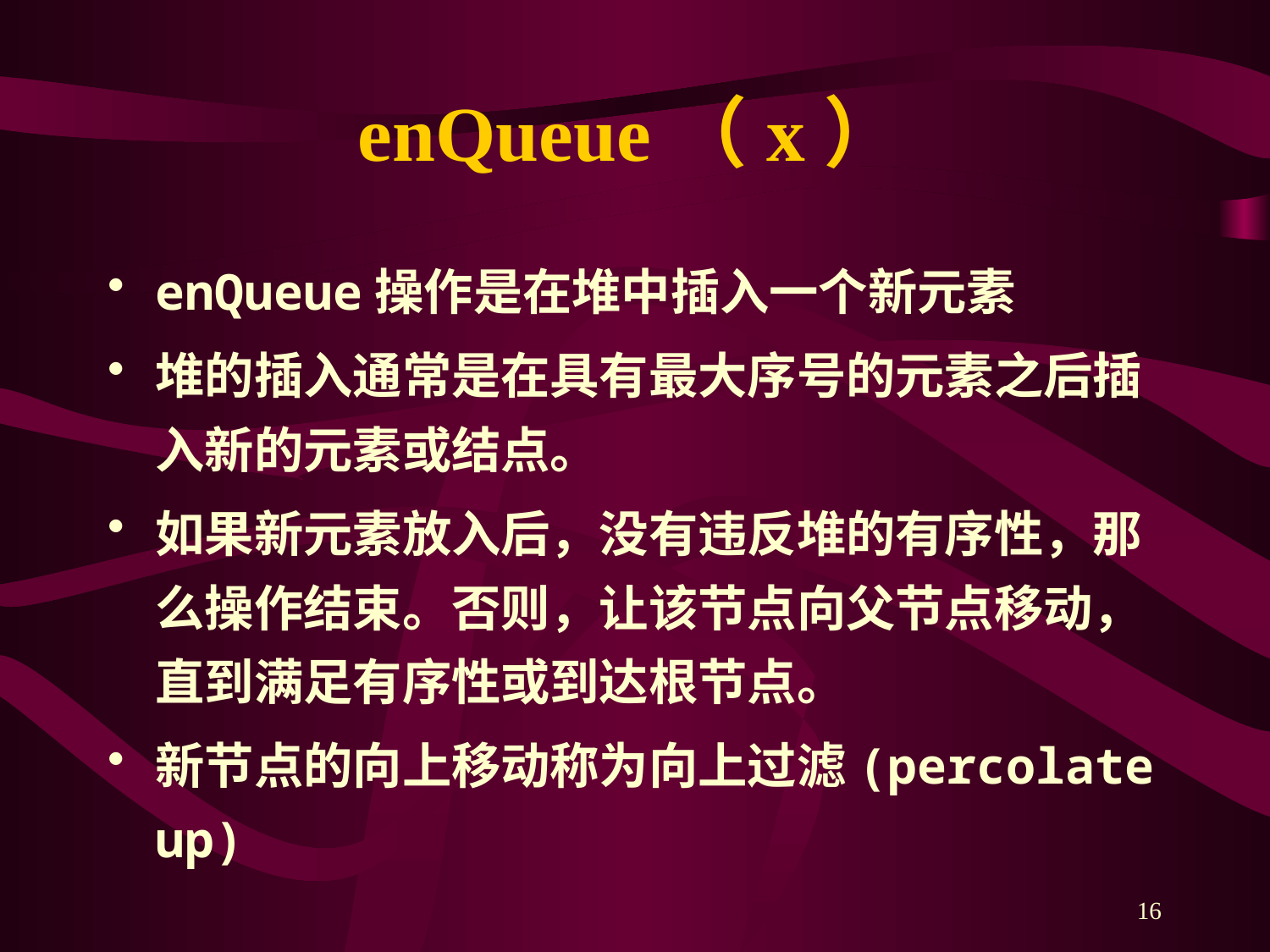

# enQueue（x）
enQueue操作是在堆中插入一个新元素
堆的插入通常是在具有最大序号的元素之后插入新的元素或结点。
如果新元素放入后，没有违反堆的有序性，那么操作结束。否则，让该节点向父节点移动，直到满足有序性或到达根节点。
新节点的向上移动称为向上过滤(percolate up)
16